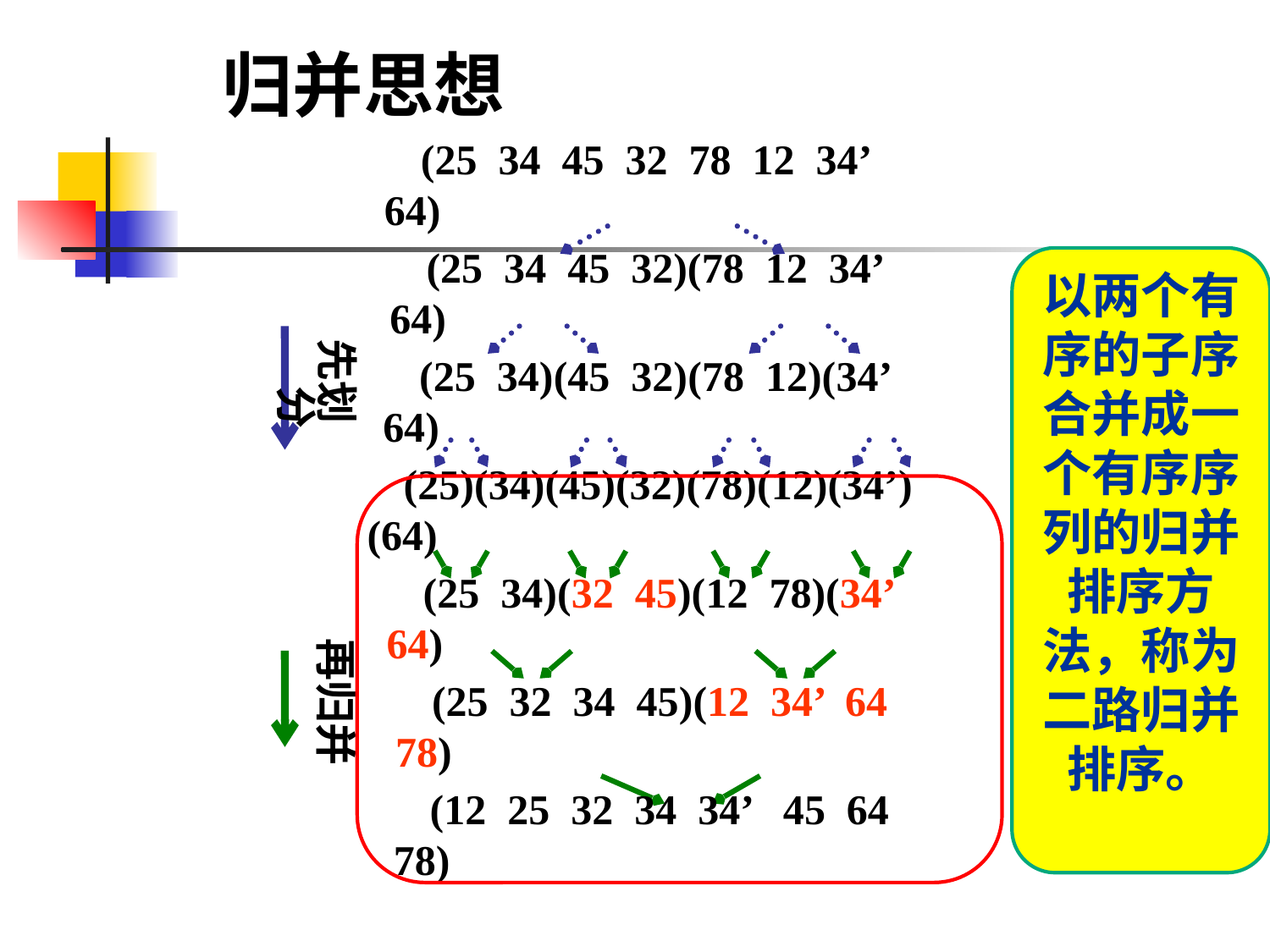

归并思想
(25  34  45  32  78  12  34’   64)

(25  34  45  32)(78  12  34’  64)
以两个有序的子序合并成一个有序序列的归并排序方法，称为二路归并排序。

先划分

(25  34)(45  32)(78  12)(34’  64)

(25)(34)(45)(32)(78)(12)(34’)(64)

(25  34)(32  45)(12  78)(34’ 64)
再归并

(25  32  34  45)(12  34’  64  78)

(12  25  32  34  34’   45  64  78)
66